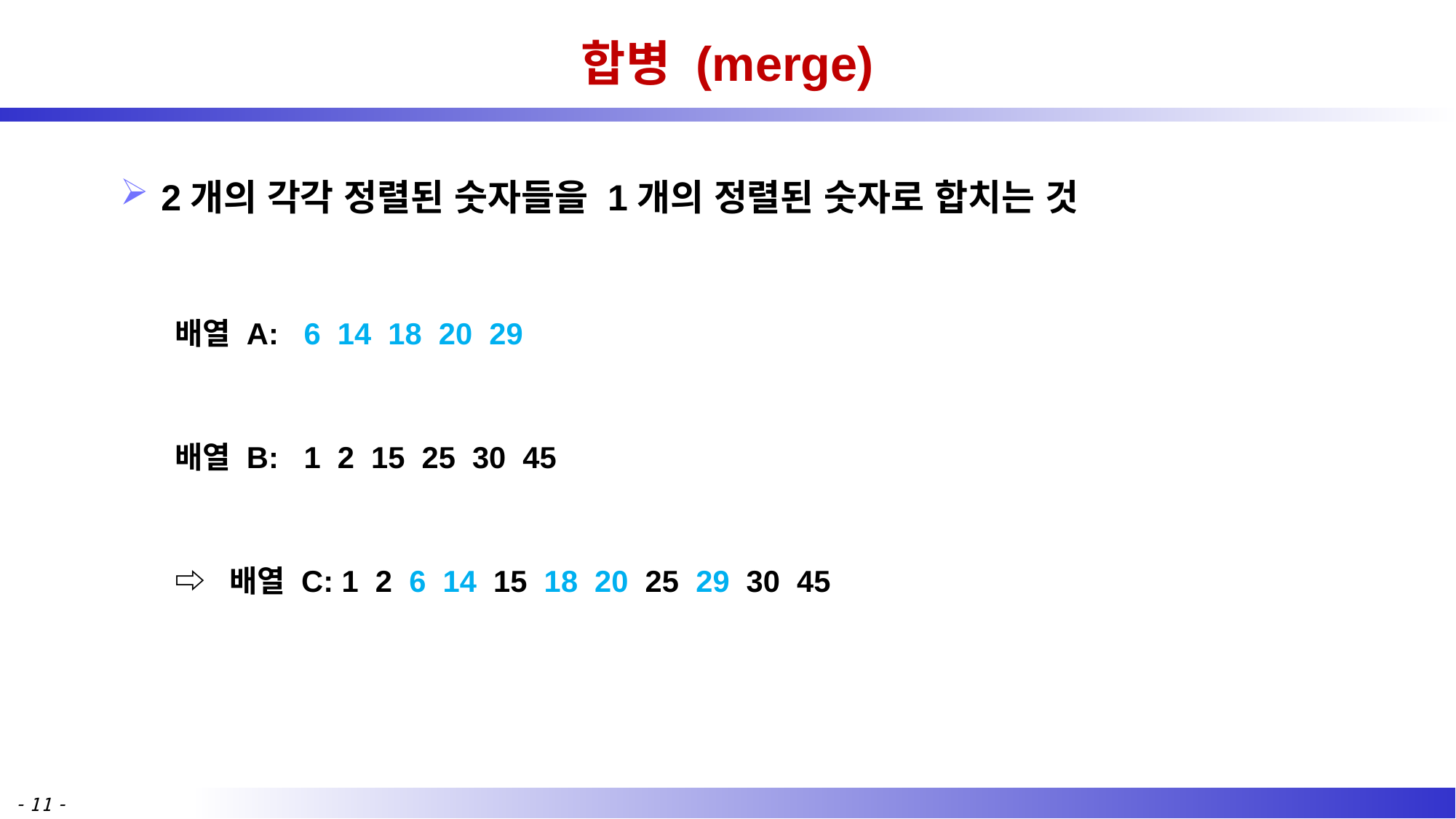

# 합병 (merge)
2개의 각각 정렬된 숫자들을 1개의 정렬된 숫자로 합치는 것

배열 A:   6  14  18  20  29

배열 B:   1  2  15  25  30  45

⇨  배열 C: 1  2  6  14  15  18  20  25  29  30  45
- 11 -